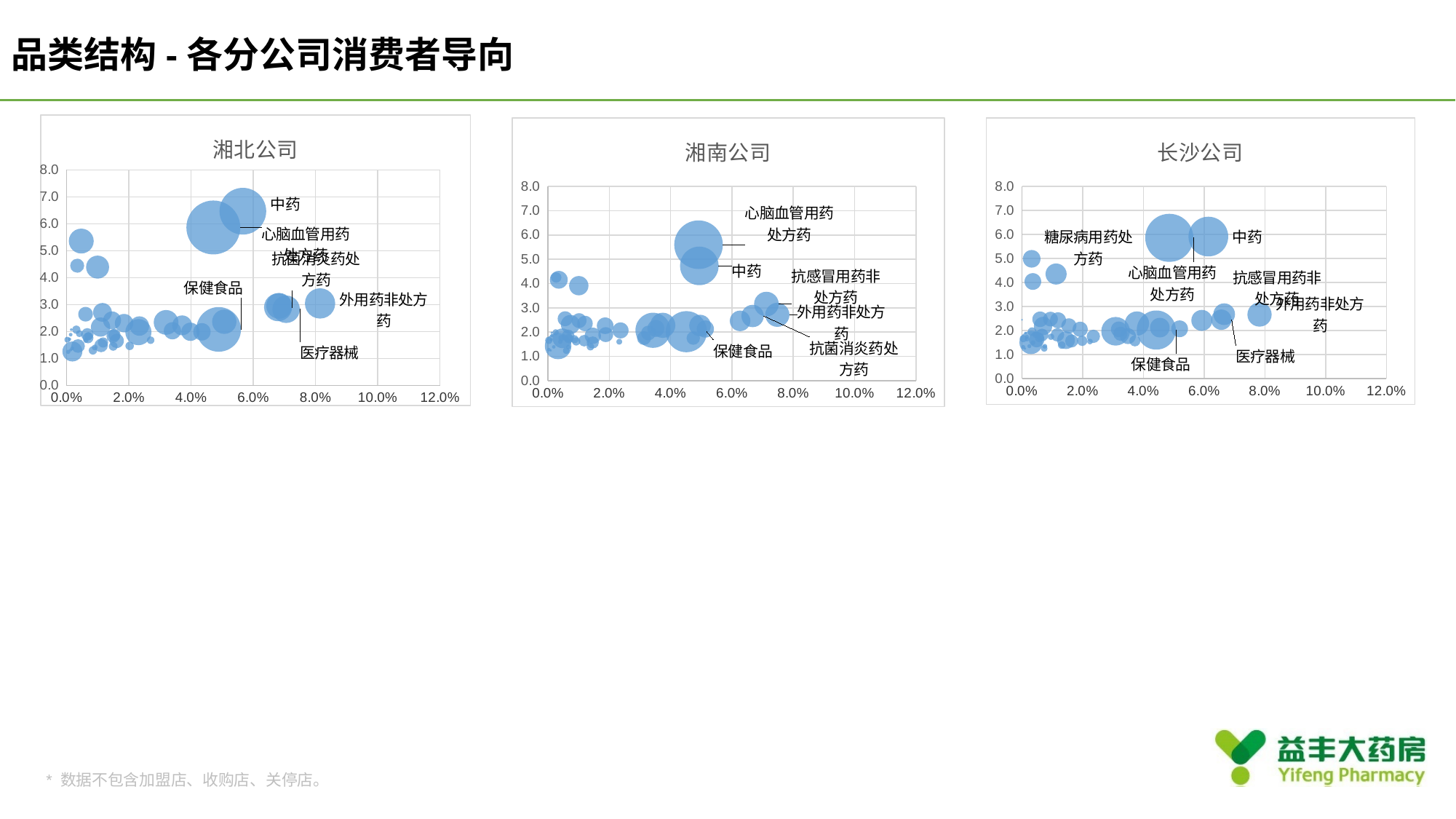

品类结构-各分公司消费者导向

### Chart:

| Category | 湘北公司 |
|---|---|

### Chart:

| Category | 湘南公司 |
|---|---|

### Chart:

| Category | 长沙公司 |
|---|---|
* 数据不包含加盟店、收购店、关停店。